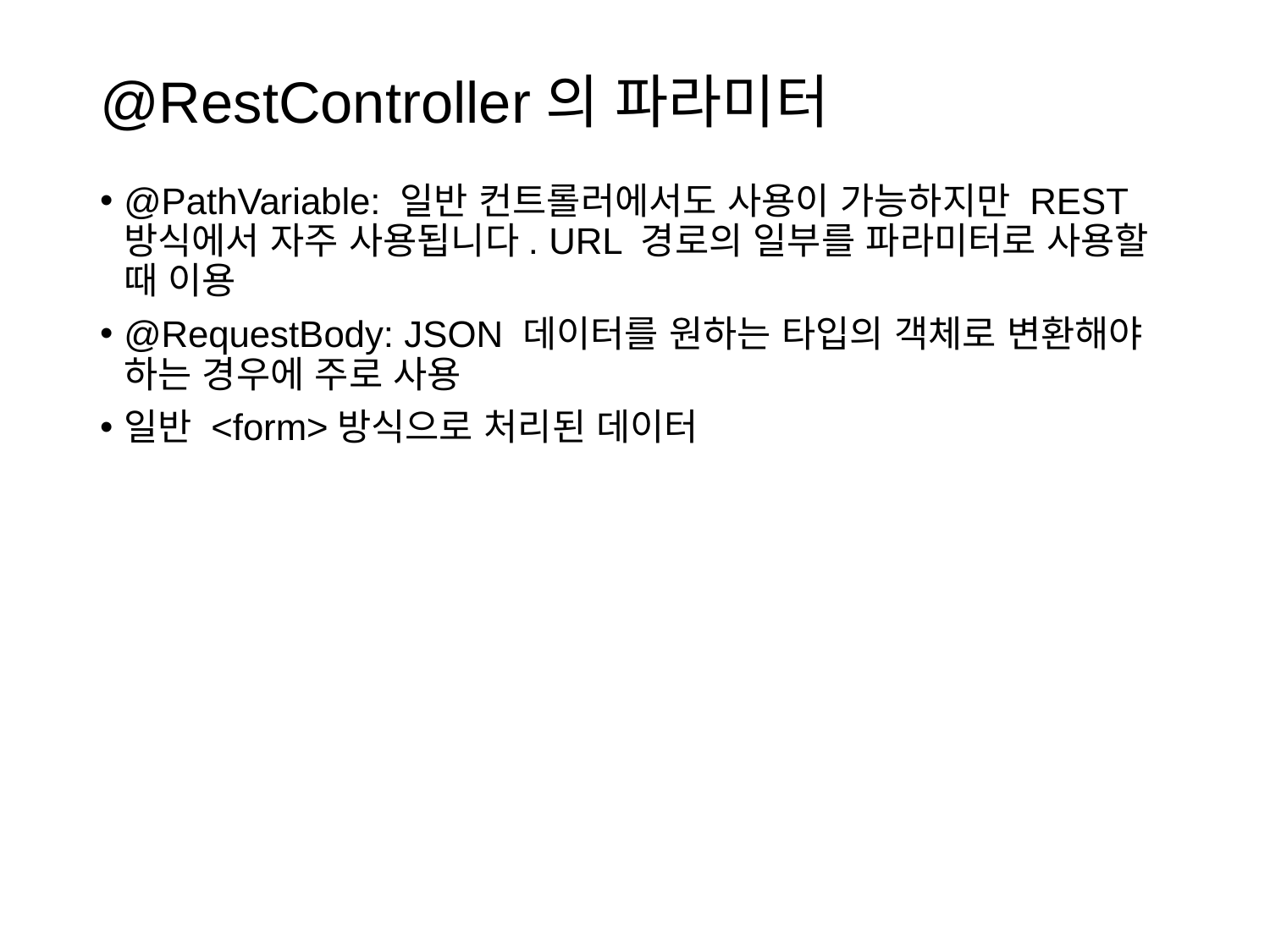

# @RestController의 파라미터
@PathVariable: 일반 컨트롤러에서도 사용이 가능하지만 REST 방식에서 자주 사용됩니다. URL 경로의 일부를 파라미터로 사용할 때 이용
@RequestBody: JSON 데이터를 원하는 타입의 객체로 변환해야 하는 경우에 주로 사용
일반 <form>방식으로 처리된 데이터